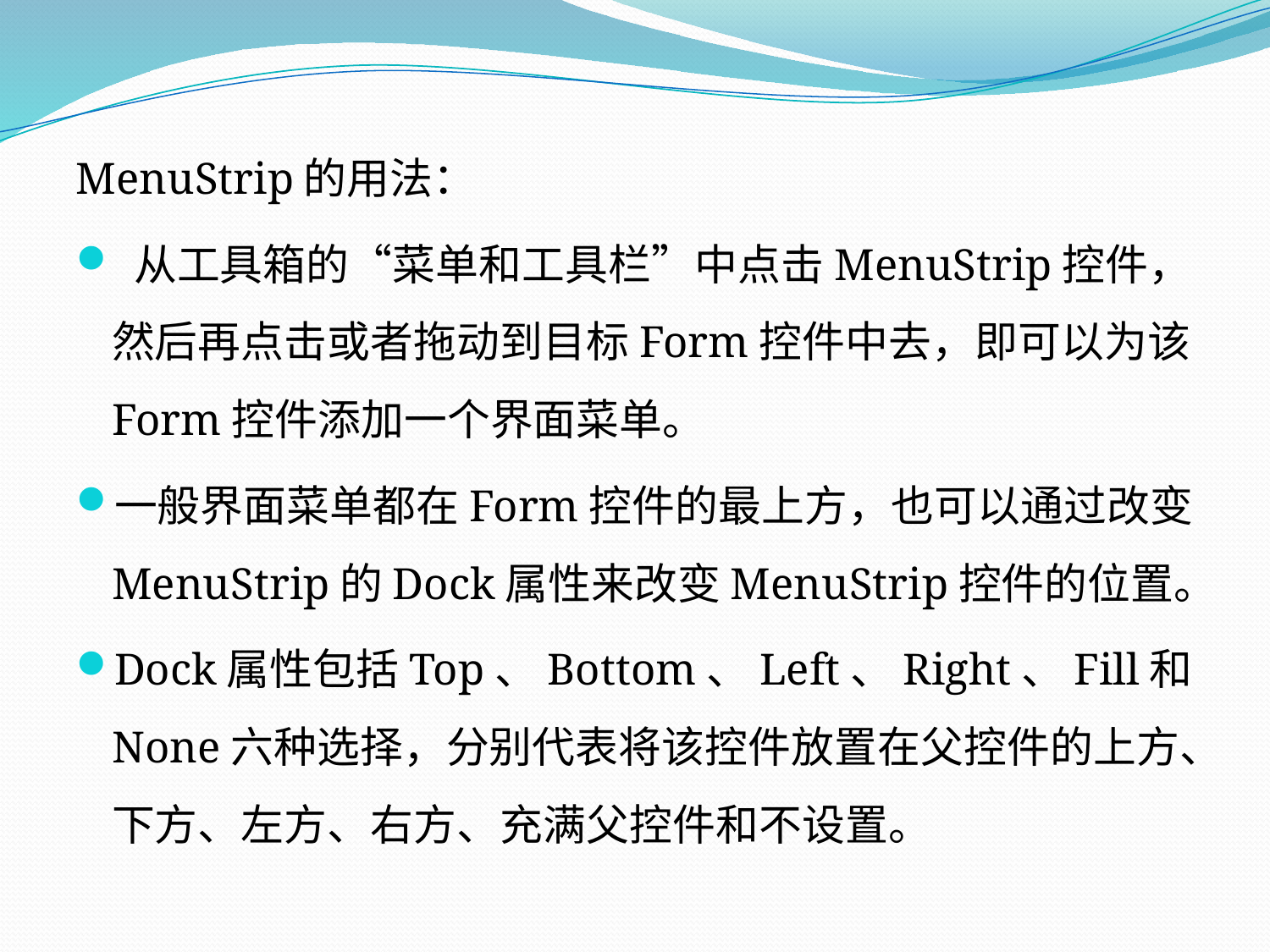

MenuStrip的用法：
 从工具箱的“菜单和工具栏”中点击MenuStrip控件，然后再点击或者拖动到目标Form控件中去，即可以为该Form控件添加一个界面菜单。
一般界面菜单都在Form控件的最上方，也可以通过改变MenuStrip的Dock属性来改变MenuStrip控件的位置。
Dock属性包括Top、Bottom、Left、Right、Fill和None六种选择，分别代表将该控件放置在父控件的上方、下方、左方、右方、充满父控件和不设置。